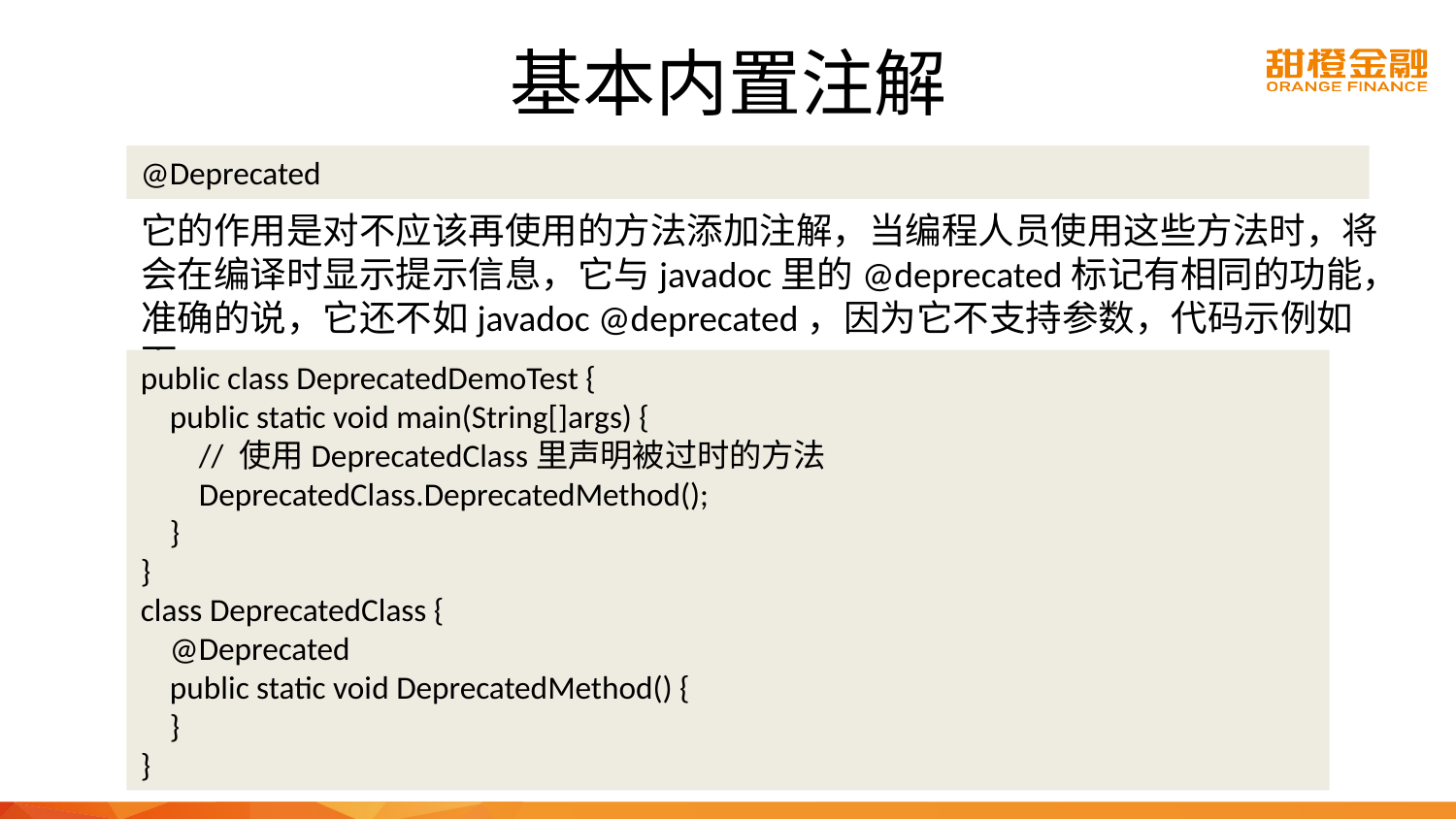

# 基本内置注解
@Deprecated
它的作用是对不应该再使用的方法添加注解，当编程人员使用这些方法时，将会在编译时显示提示信息，它与javadoc里的@deprecated标记有相同的功能，准确的说，它还不如javadoc @deprecated，因为它不支持参数，代码示例如下：
public class DeprecatedDemoTest {
    public static void main(String[]args) {
        // 使用DeprecatedClass里声明被过时的方法
        DeprecatedClass.DeprecatedMethod();
    }
}
class DeprecatedClass {
    @Deprecated
    public static void DeprecatedMethod() {
    }
}